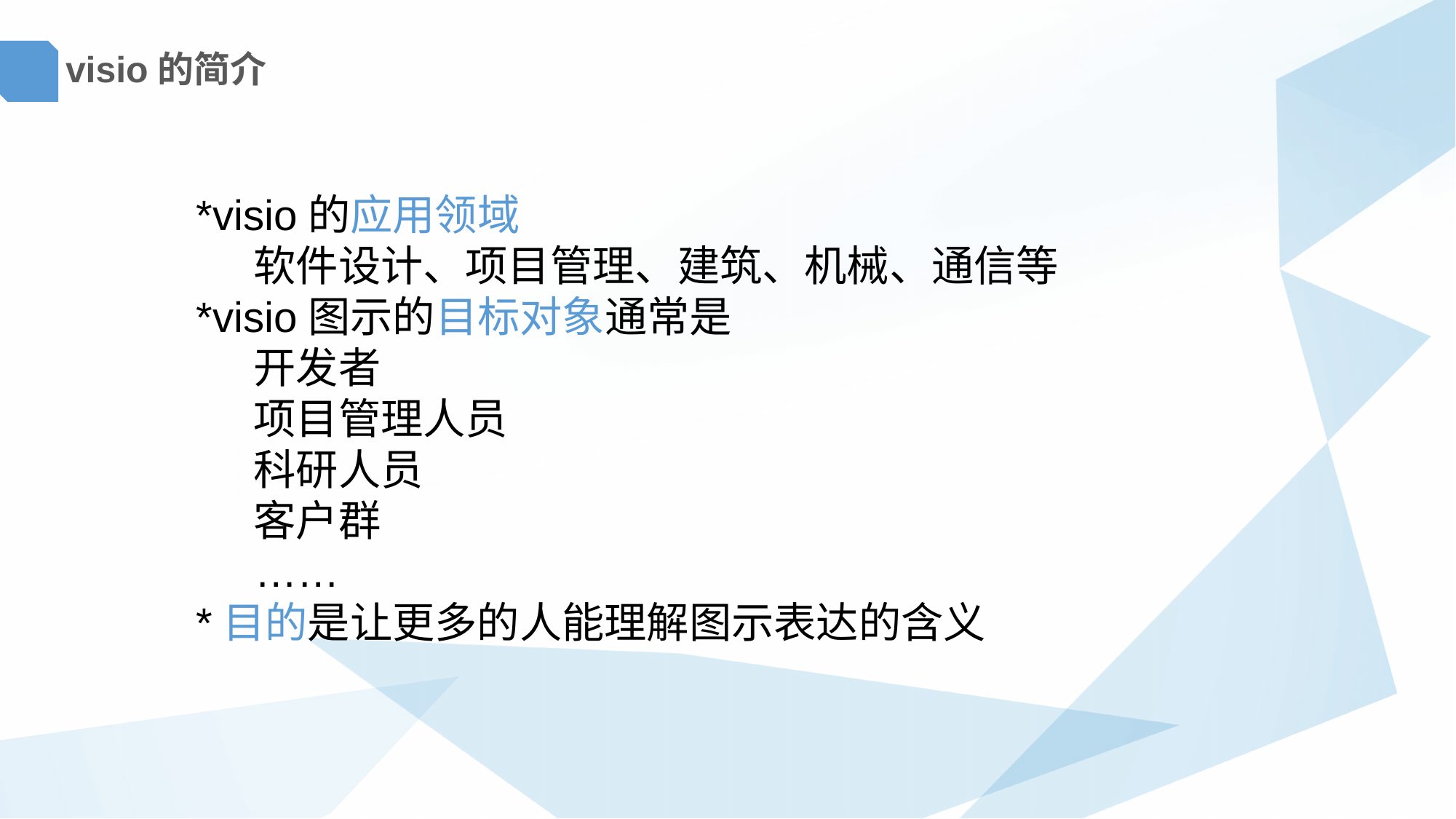

visio的简介
*visio的应用领域
     软件设计、项目管理、建筑、机械、通信等
*visio图示的目标对象通常是
     开发者
     项目管理人员
     科研人员
     客户群
     ……
*目的是让更多的人能理解图示表达的含义